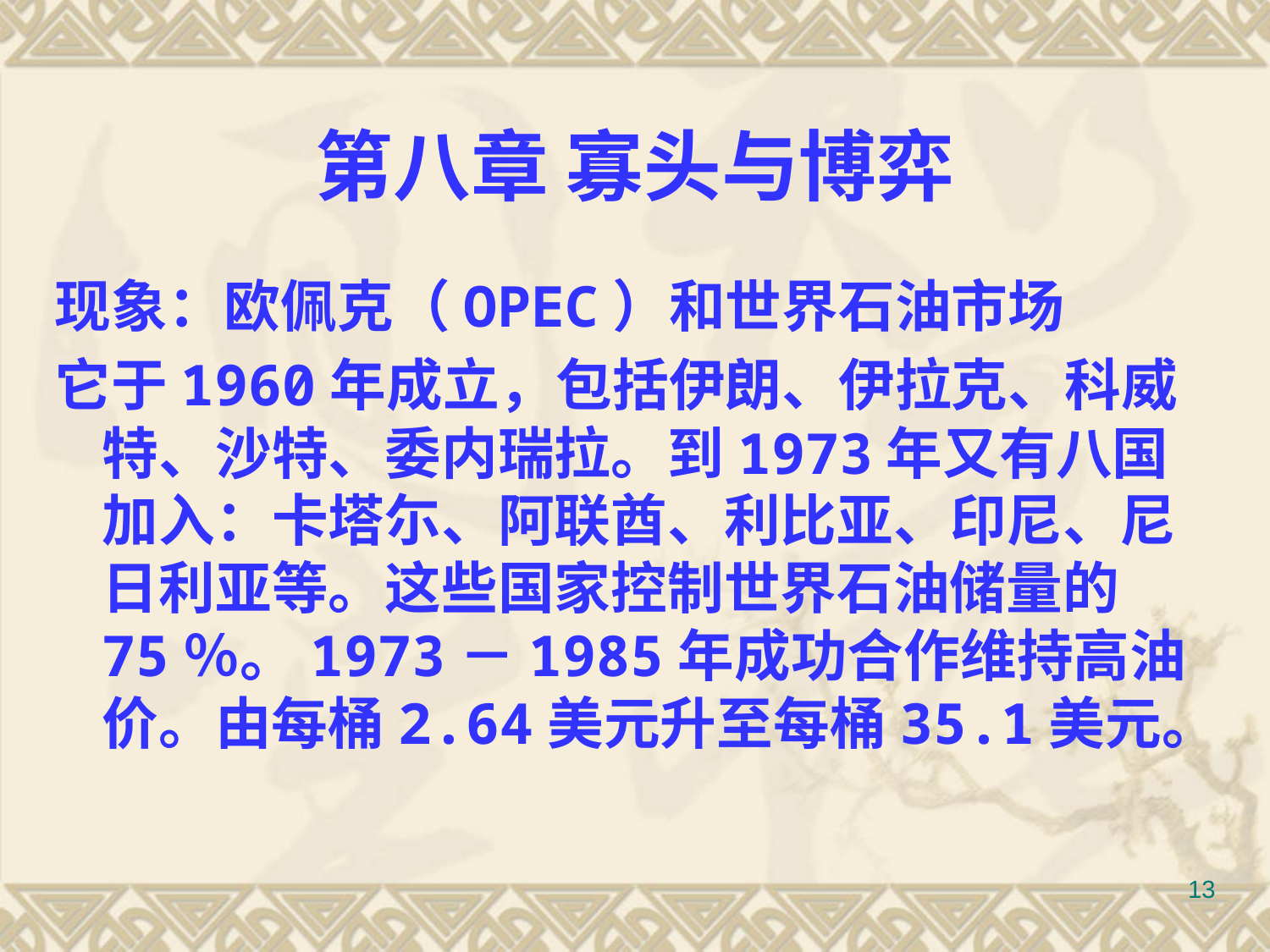

# 第八章 寡头与博弈
现象：欧佩克（OPEC）和世界石油市场
它于1960年成立，包括伊朗、伊拉克、科威特、沙特、委内瑞拉。到1973年又有八国加入：卡塔尓、阿联酋、利比亚、印尼、尼日利亚等。这些国家控制世界石油储量的75％。1973－1985年成功合作维持高油价。由每桶2.64美元升至每桶35.1美元。
13